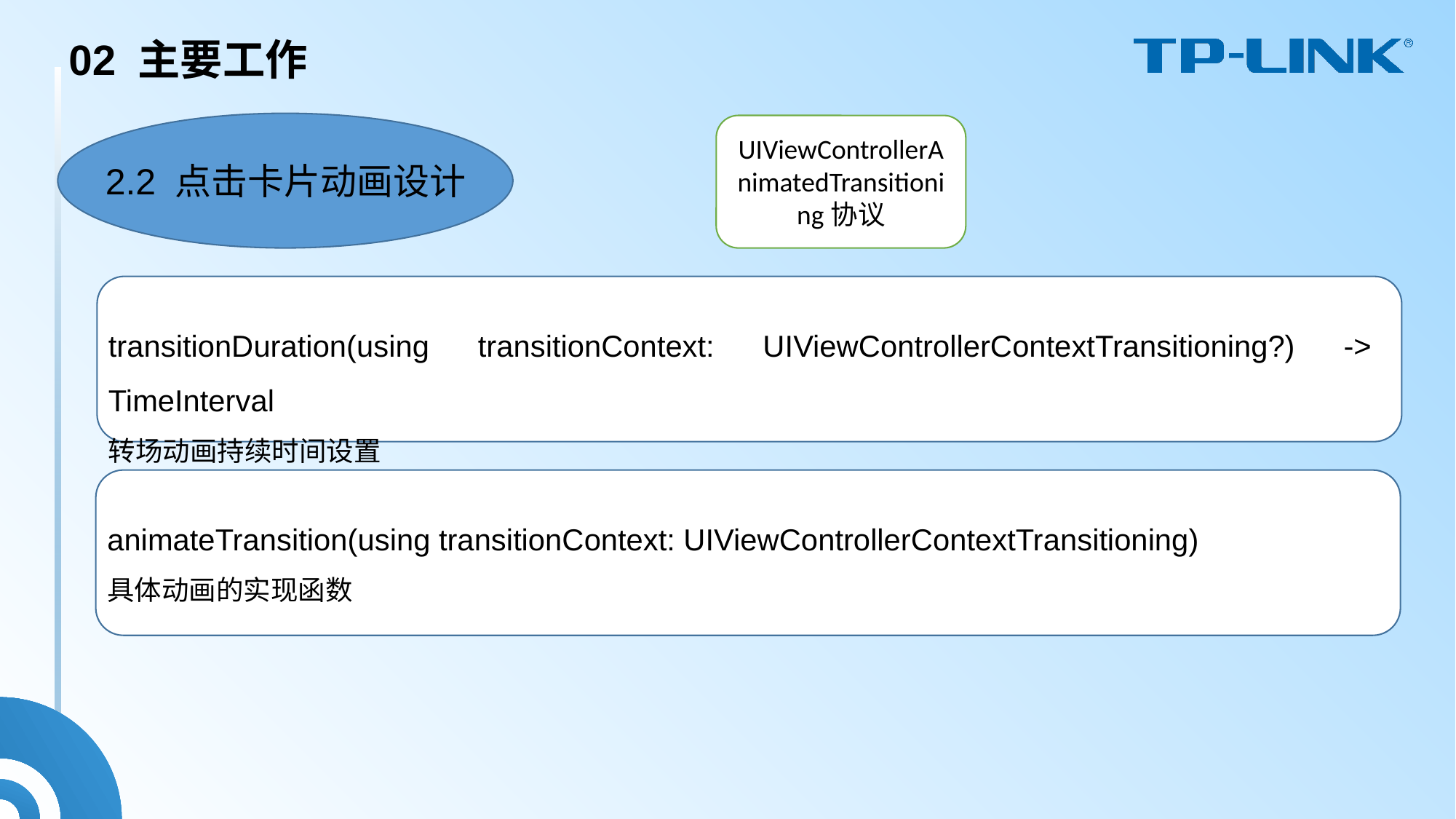

02 主要工作

UIViewControllerAnimatedTransitioning协议
2.2 点击卡片动画设计

transitionDuration(using transitionContext: UIViewControllerContextTransitioning?) -> TimeInterval
转场动画持续时间设置

animateTransition(using transitionContext: UIViewControllerContextTransitioning)
具体动画的实现函数